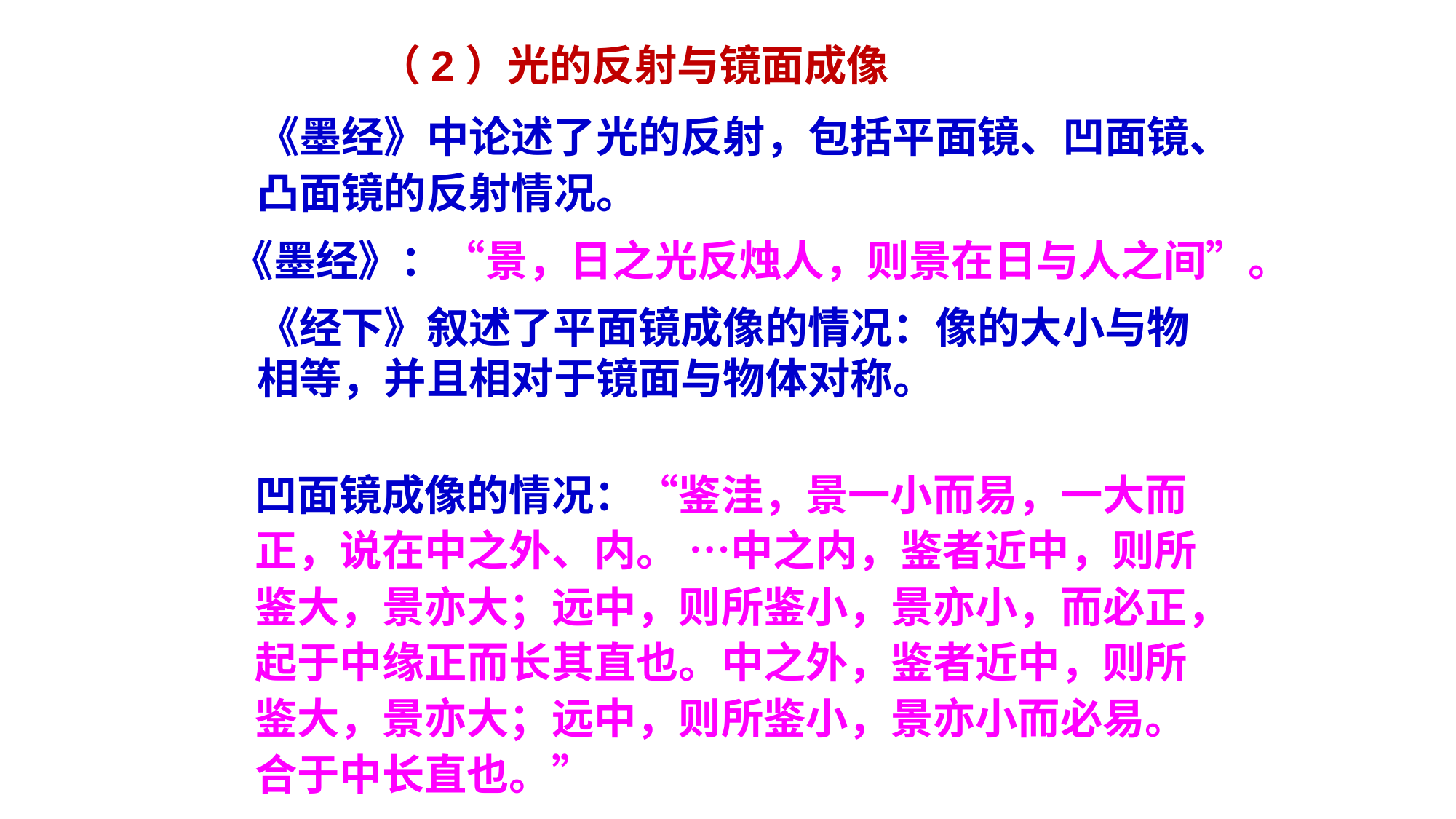

（2）光的反射与镜面成像
《墨经》中论述了光的反射，包括平面镜、凹面镜、凸面镜的反射情况。
《墨经》：“景，日之光反烛人，则景在日与人之间”。
《经下》叙述了平面镜成像的情况：像的大小与物相等，并且相对于镜面与物体对称。
凹面镜成像的情况：“鉴洼，景一小而易，一大而正，说在中之外、内。 …中之内，鉴者近中，则所鉴大，景亦大；远中，则所鉴小，景亦小，而必正，起于中缘正而长其直也。中之外，鉴者近中，则所鉴大，景亦大；远中，则所鉴小，景亦小而必易。合于中长直也。”